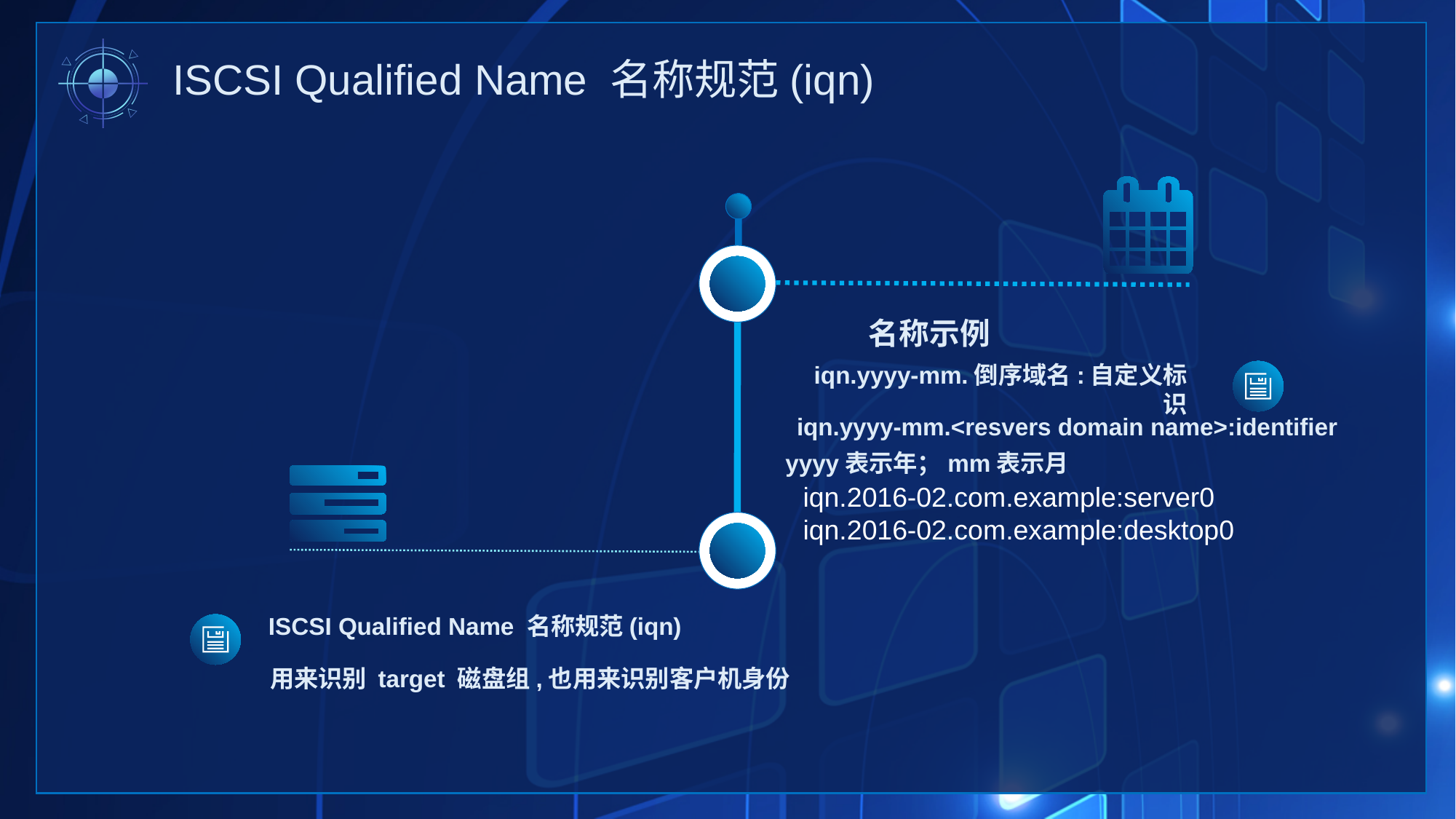

ISCSI Qualified Name 名称规范(iqn)

名称示例
iqn.yyyy-mm.倒序域名:自定义标识

iqn.yyyy-mm.<resvers domain name>:identifier
yyyy表示年；mm表示月

iqn.2016-02.com.example:server0
iqn.2016-02.com.example:desktop0

ISCSI Qualified Name 名称规范(iqn)

用来识别 target 磁盘组,也用来识别客户机身份